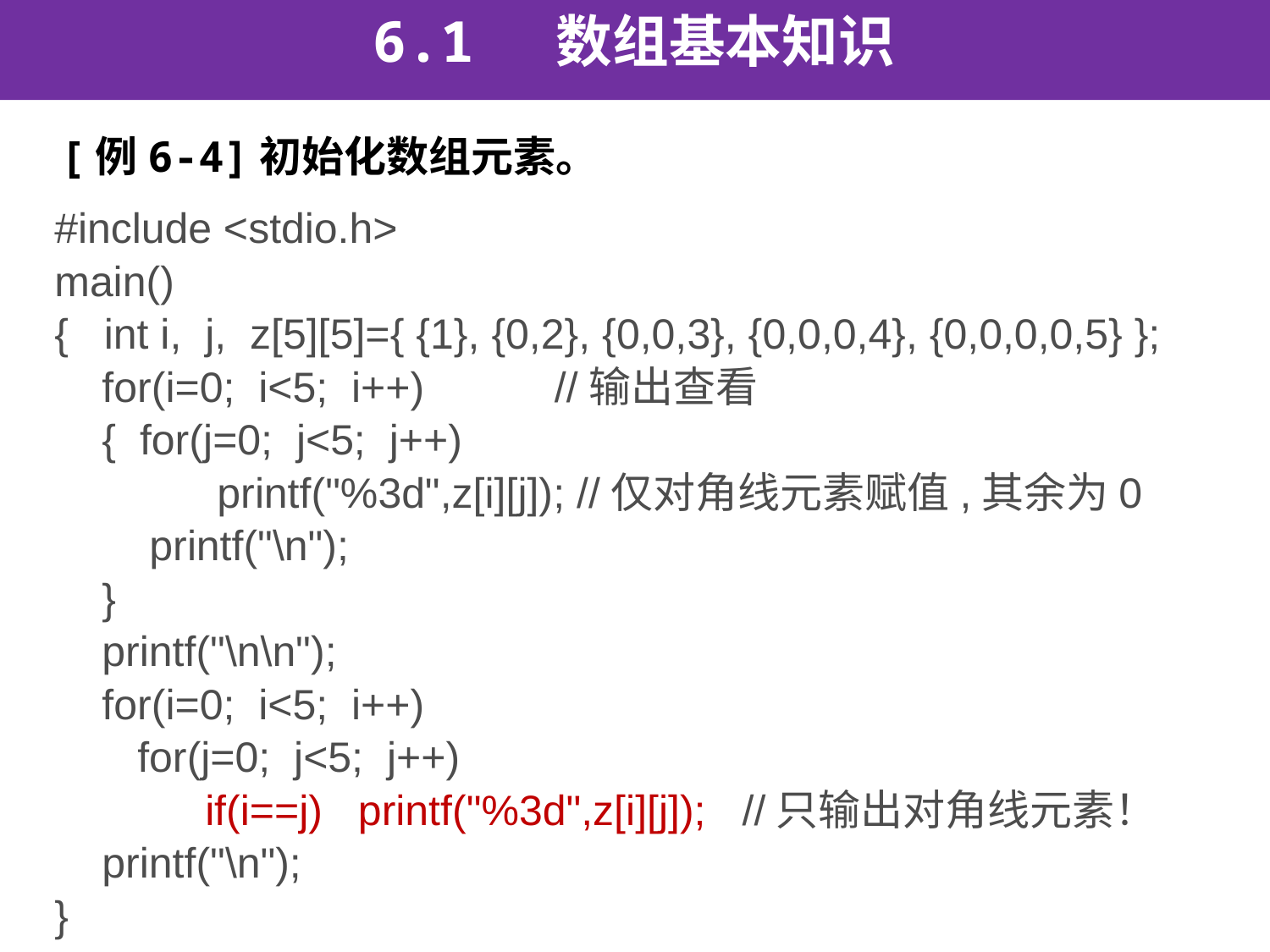

6.1  数组基本知识
 [例6-4]初始化数组元素。
#include <stdio.h>
main()
{   int i,  j,  z[5][5]={ {1}, {0,2}, {0,0,3}, {0,0,0,4}, {0,0,0,0,5} };
    for(i=0;  i<5;  i++)           //输出查看
    {  for(j=0;  j<5;  j++)
	   printf("%3d",z[i][j]); //仅对角线元素赋值,其余为0
        printf("\n");
    }
    printf("\n\n");
    for(i=0;  i<5;  i++)
       for(j=0;  j<5;  j++)
	  if(i==j)   printf("%3d",z[i][j]);   //只输出对角线元素！
    printf("\n");
}